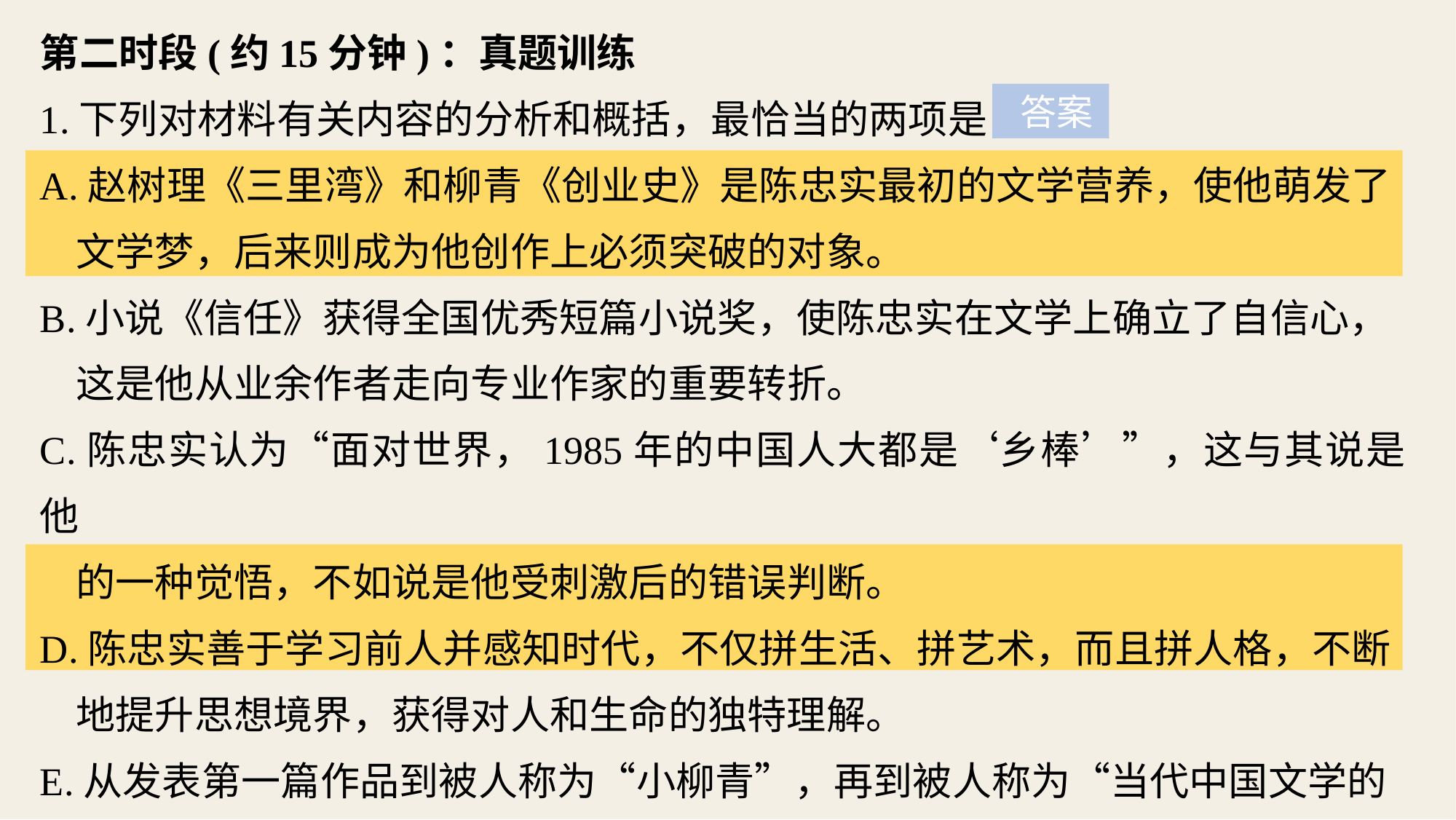

第二时段(约15分钟)：真题训练
1.下列对材料有关内容的分析和概括，最恰当的两项是
A.赵树理《三里湾》和柳青《创业史》是陈忠实最初的文学营养，使他萌发了
   文学梦，后来则成为他创作上必须突破的对象。
B.小说《信任》获得全国优秀短篇小说奖，使陈忠实在文学上确立了自信心，
   这是他从业余作者走向专业作家的重要转折。
C.陈忠实认为“面对世界，1985年的中国人大都是‘乡棒’”，这与其说是他
   的一种觉悟，不如说是他受刺激后的错误判断。
D.陈忠实善于学习前人并感知时代，不仅拼生活、拼艺术，而且拼人格，不断
   地提升思想境界，获得对人和生命的独特理解。
E.从发表第一篇作品到被人称为“小柳青”，再到被人称为“当代中国文学的
   大家”，陈忠实的整个文学生涯可谓一帆风顺。
 答案